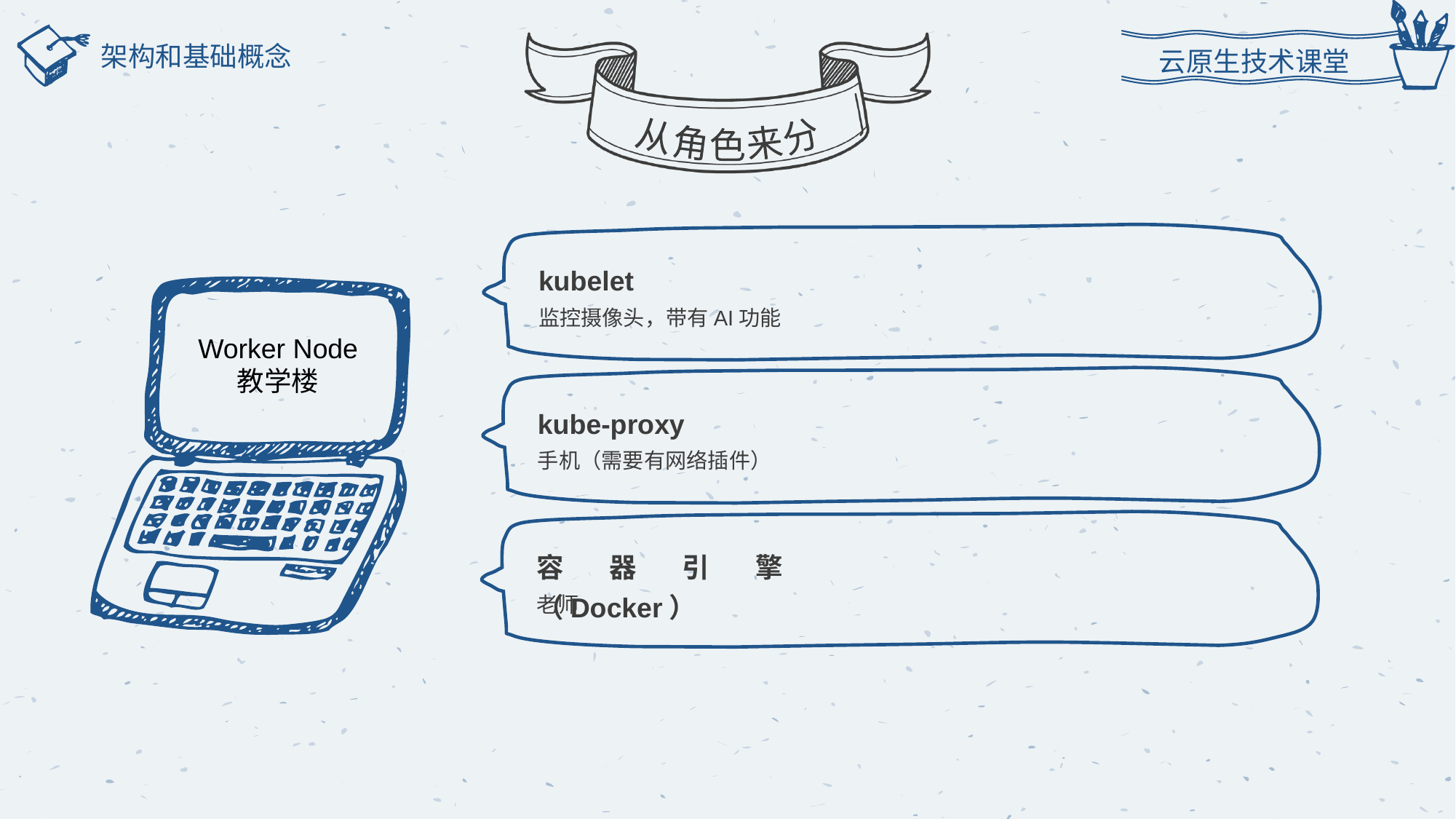

云原生技术课堂
从角色来分

架构和基础概念

kubelet
监控摄像头，带有AI功能

Worker Node
教学楼

kube-proxy
手机（需要有网络插件）

容器引擎（Docker）
老师